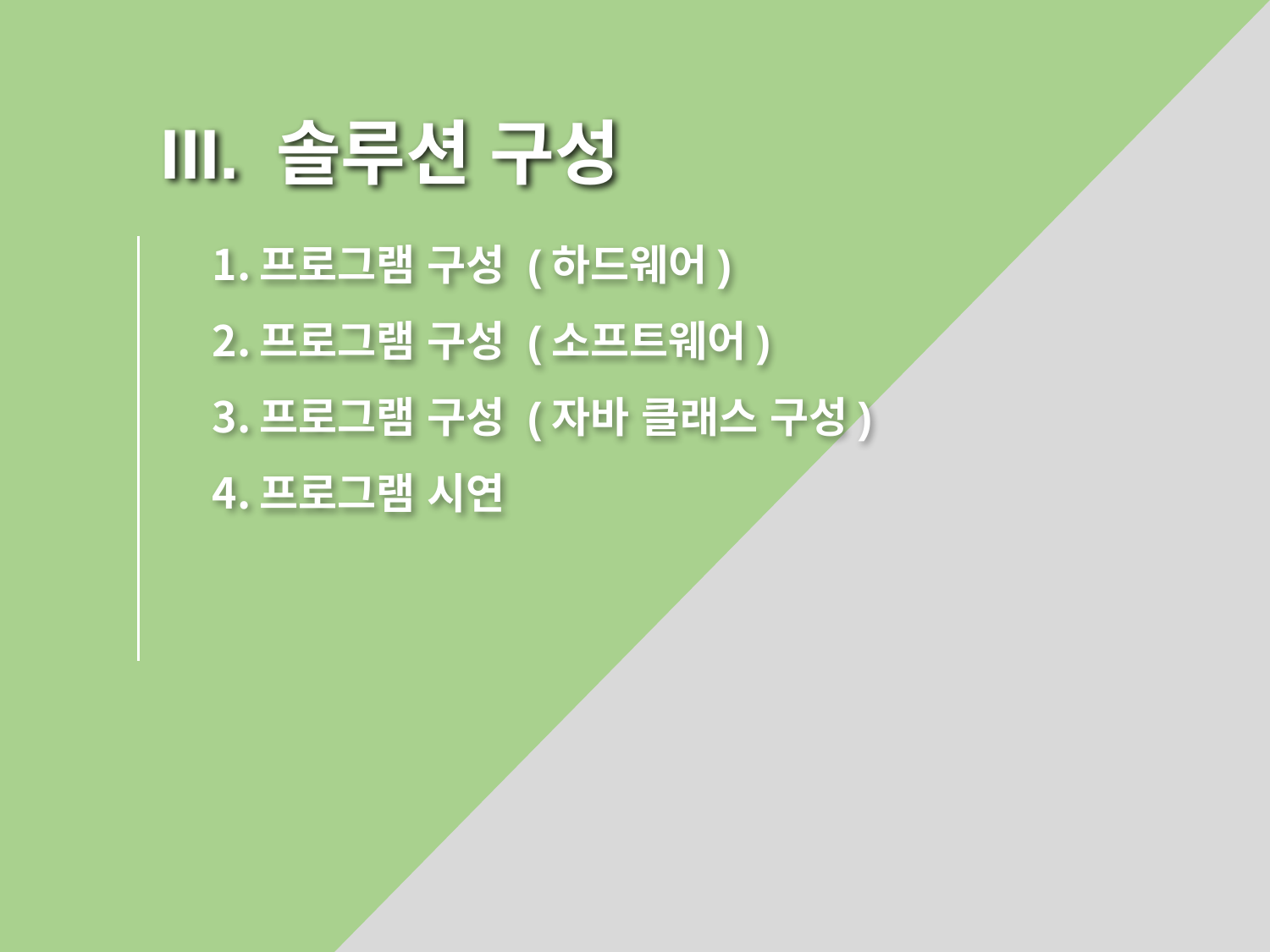

III. 솔루션 구성
프로그램 구성 (하드웨어)
프로그램 구성 (소프트웨어)
프로그램 구성 (자바 클래스 구성)
프로그램 시연